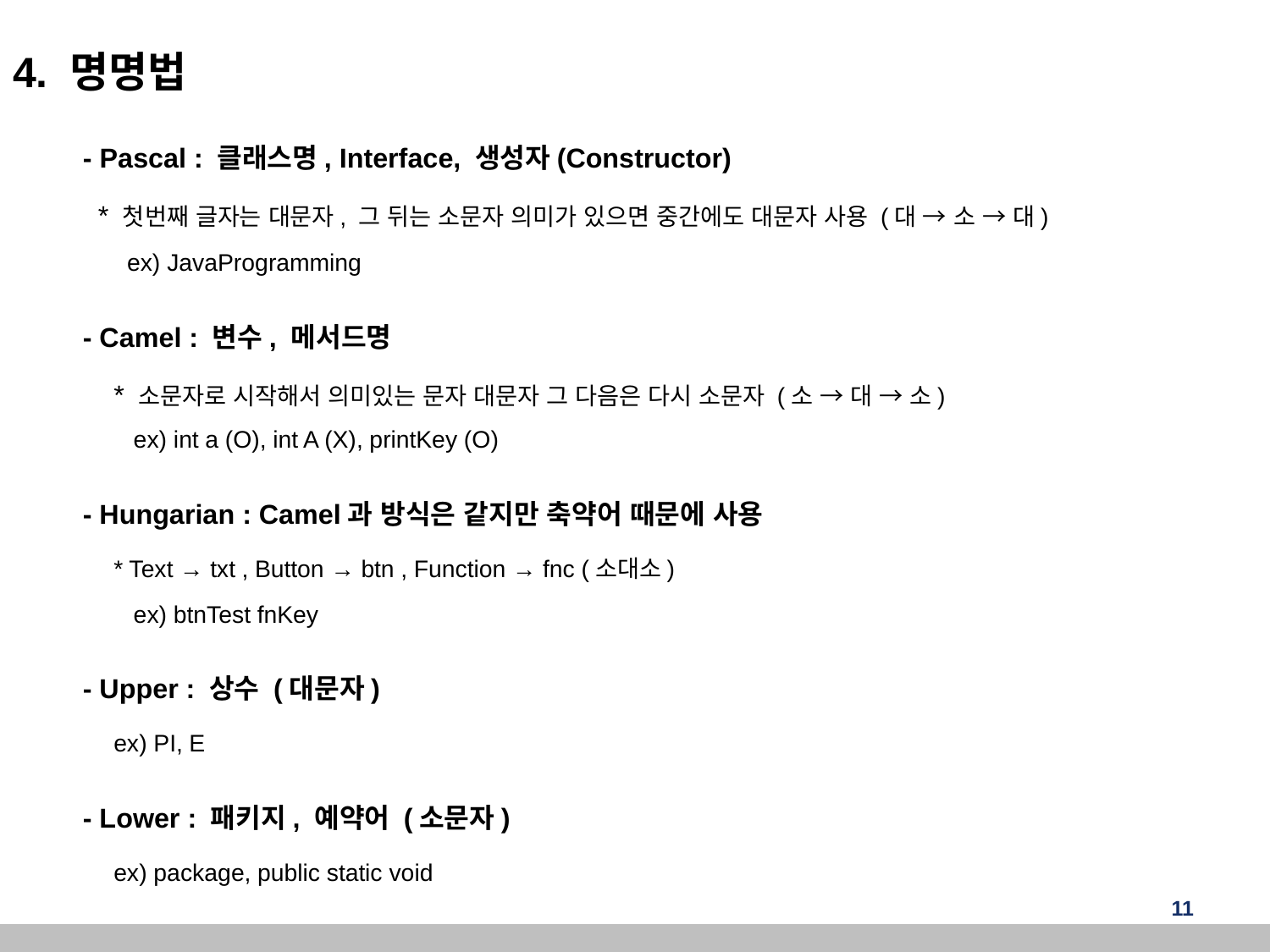

4. 명명법

  - Pascal : 클래스명, Interface, 생성자(Constructor)

    * 첫번째 글자는 대문자, 그 뒤는 소문자 의미가 있으면 중간에도 대문자 사용 (대 → 소 → 대)

	  ex) JavaProgramming

  - Camel : 변수, 메서드명

	* 소문자로 시작해서 의미있는 문자 대문자 그 다음은 다시 소문자 (소 → 대 → 소)

	   ex) int a (O), int A (X), printKey (O)

  - Hungarian : Camel과 방식은 같지만 축약어 때문에 사용

	* Text → txt , Button → btn , Function → fnc (소대소)

	   ex) btnTest fnKey

  - Upper : 상수 (대문자)

	ex) PI, E

  - Lower : 패키지, 예약어 (소문자)

	ex) package, public static void
11